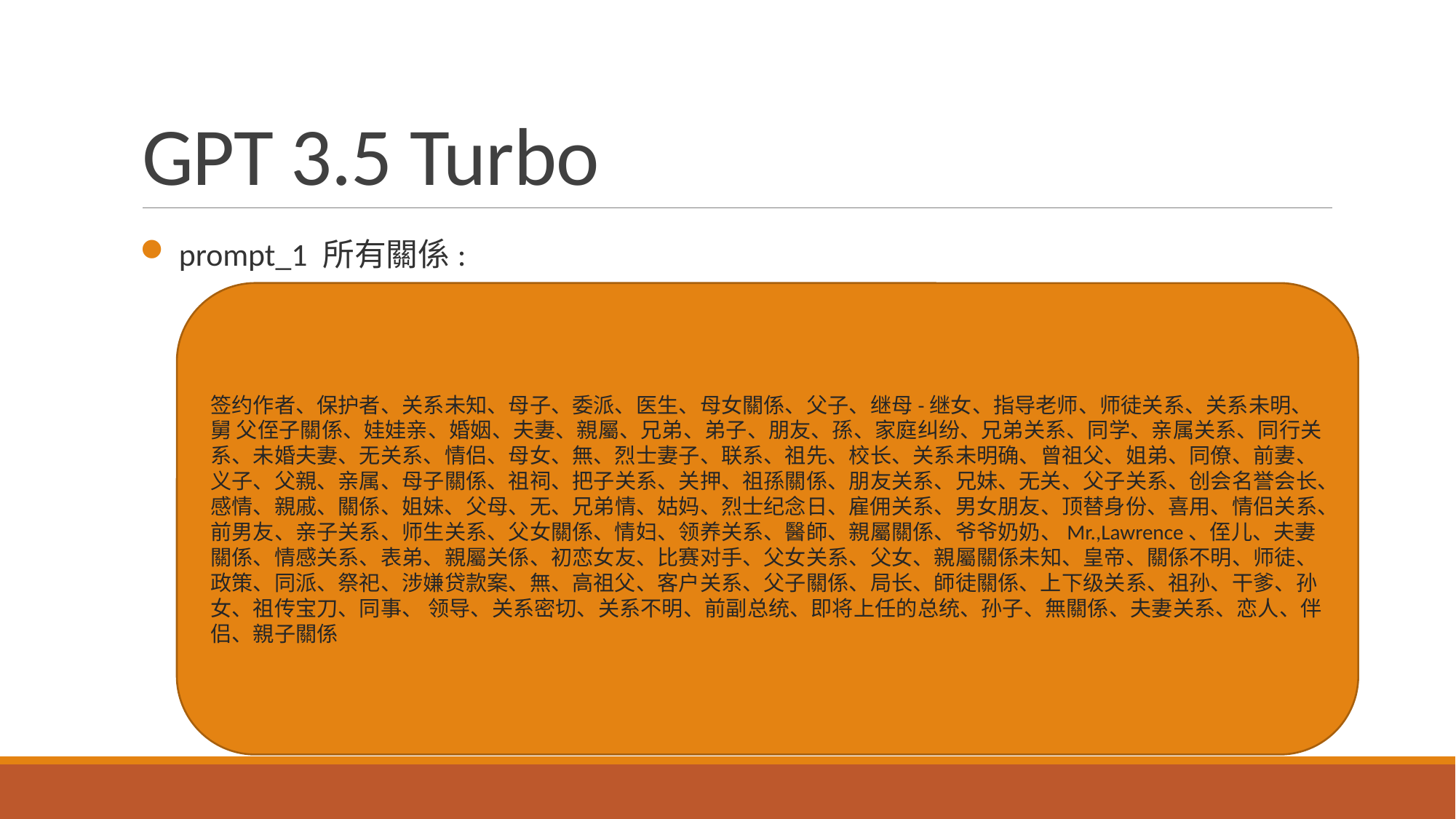

# GPT 3.5 Turbo
 prompt_1 所有關係:

签约作者、保护者、关系未知、母子、委派、医生、母女關係、父子、继母-继女、指导老师、师徒关系、关系未明、舅 父侄子關係、娃娃亲、婚姻、夫妻、親屬、兄弟、弟子、朋友、孫、家庭纠纷、兄弟关系、同学、亲属关系、同行关系、未婚夫妻、无关系、情侣、母女、無、烈士妻子、联系、祖先、校长、关系未明确、曾祖父、姐弟、同僚、前妻、义子、父親、亲属、母子關係、祖祠、把子关系、关押、祖孫關係、朋友关系、兄妹、无关、父子关系、创会名誉会长、感情、親戚、關係、姐妹、父母、无、兄弟情、姑妈、烈士纪念日、雇佣关系、男女朋友、顶替身份、喜用、情侣关系、前男友、亲子关系、师生关系、父女關係、情妇、领养关系、醫師、親屬關係、爷爷奶奶、Mr.,Lawrence、侄儿、夫妻關係、情感关系、表弟、親屬关係、初恋女友、比赛对手、父女关系、父女、親屬關係未知、皇帝、關係不明、师徒、政策、同派、祭祀、涉嫌贷款案、無、高祖父、客户关系、父子關係、局长、師徒關係、上下级关系、祖孙、干爹、孙女、祖传宝刀、同事、 领导、关系密切、关系不明、前副总统、即将上任的总统、孙子、無關係、夫妻关系、恋人、伴侣、親子關係